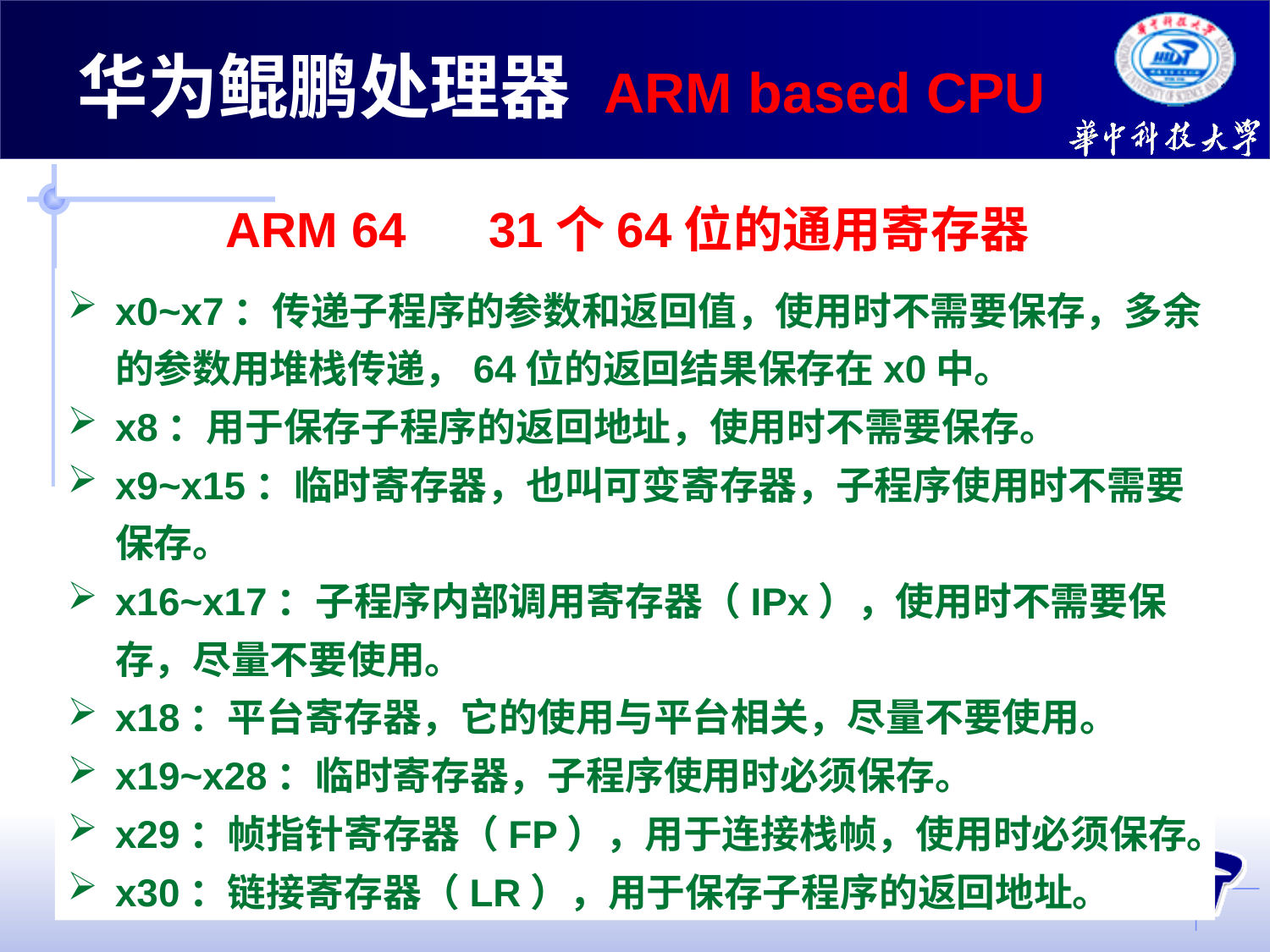

华为鲲鹏处理器 ARM based CPU
ARM 64      31个64位的通用寄存器
x0~x7：传递子程序的参数和返回值，使用时不需要保存，多余的参数用堆栈传递，64位的返回结果保存在x0中。
x8：用于保存子程序的返回地址，使用时不需要保存。
x9~x15：临时寄存器，也叫可变寄存器，子程序使用时不需要保存。
x16~x17：子程序内部调用寄存器（IPx），使用时不需要保存，尽量不要使用。
x18：平台寄存器，它的使用与平台相关，尽量不要使用。
x19~x28：临时寄存器，子程序使用时必须保存。
x29：帧指针寄存器（FP），用于连接栈帧，使用时必须保存。
x30：链接寄存器（LR），用于保存子程序的返回地址。